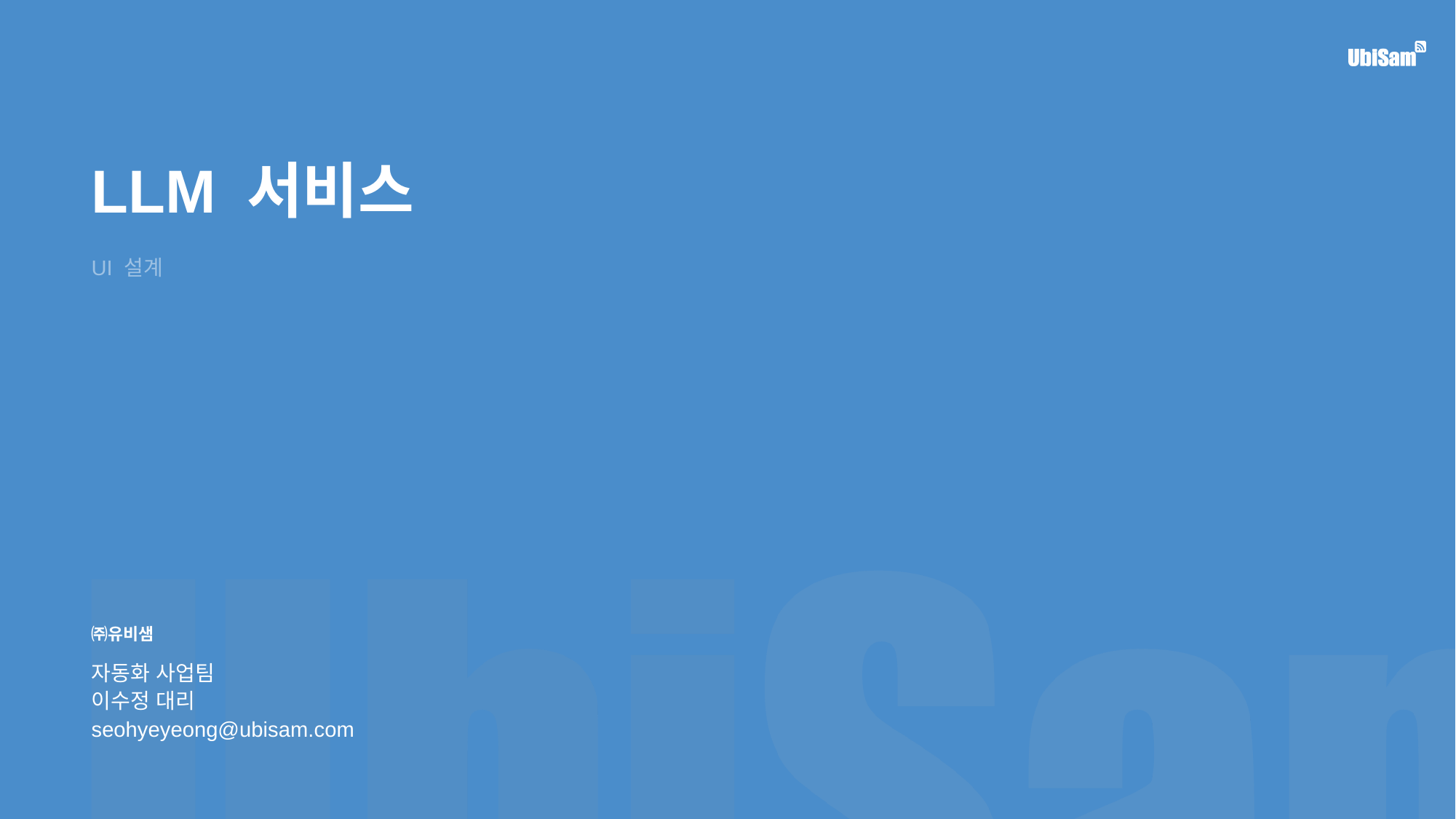

LLM 서비스
UI 설계
자동화 사업팀
이수정 대리
seohyeyeong@ubisam.com